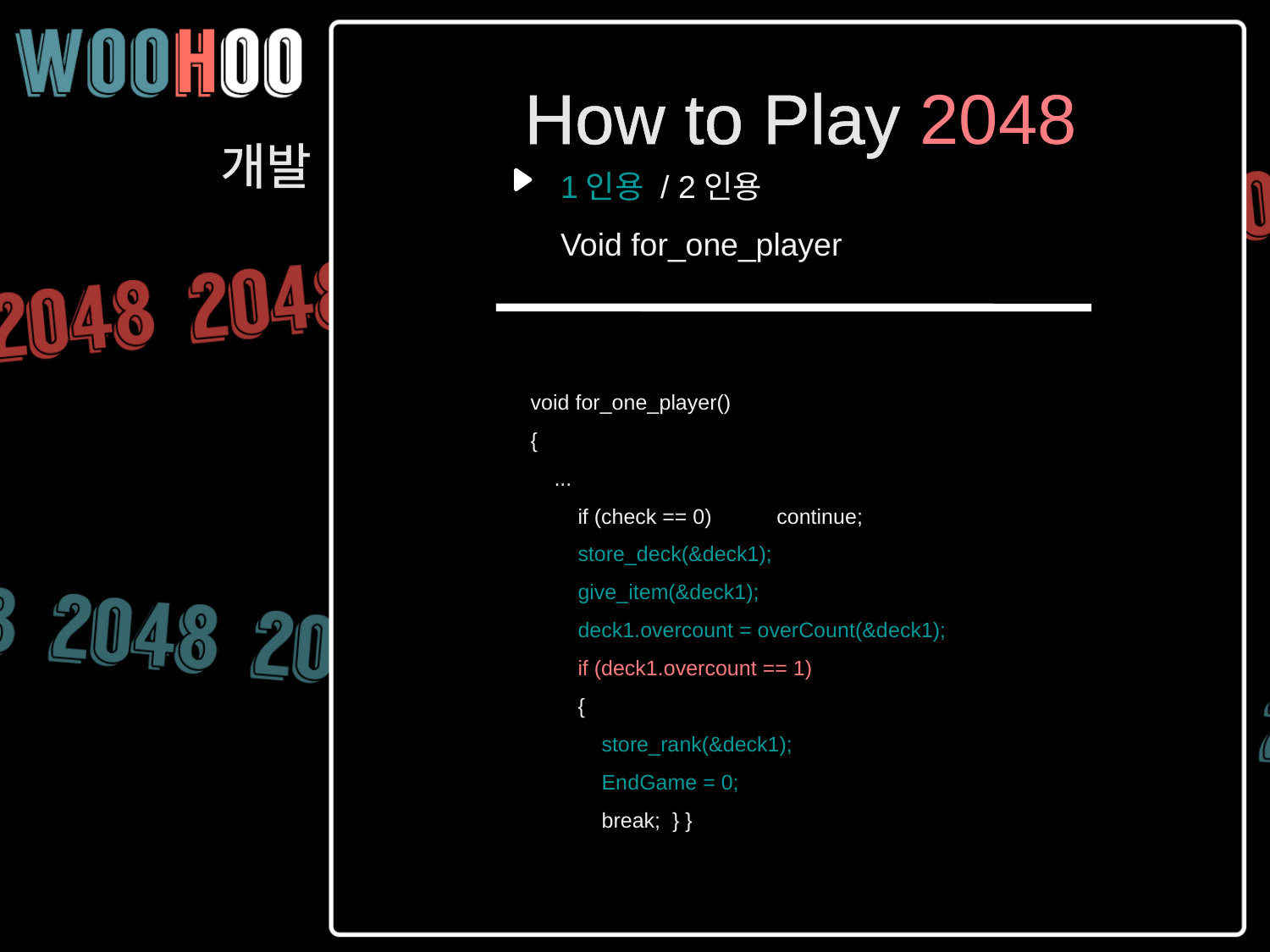

How to Play 2048
개발
1인용 / 2인용
Void for_one_player

void for_one_player()
{
    ...
        if (check == 0)           continue;
        store_deck(&deck1);
        give_item(&deck1);
        deck1.overcount = overCount(&deck1);
        if (deck1.overcount == 1)
        {
            store_rank(&deck1);
            EndGame = 0;
            break;  } }